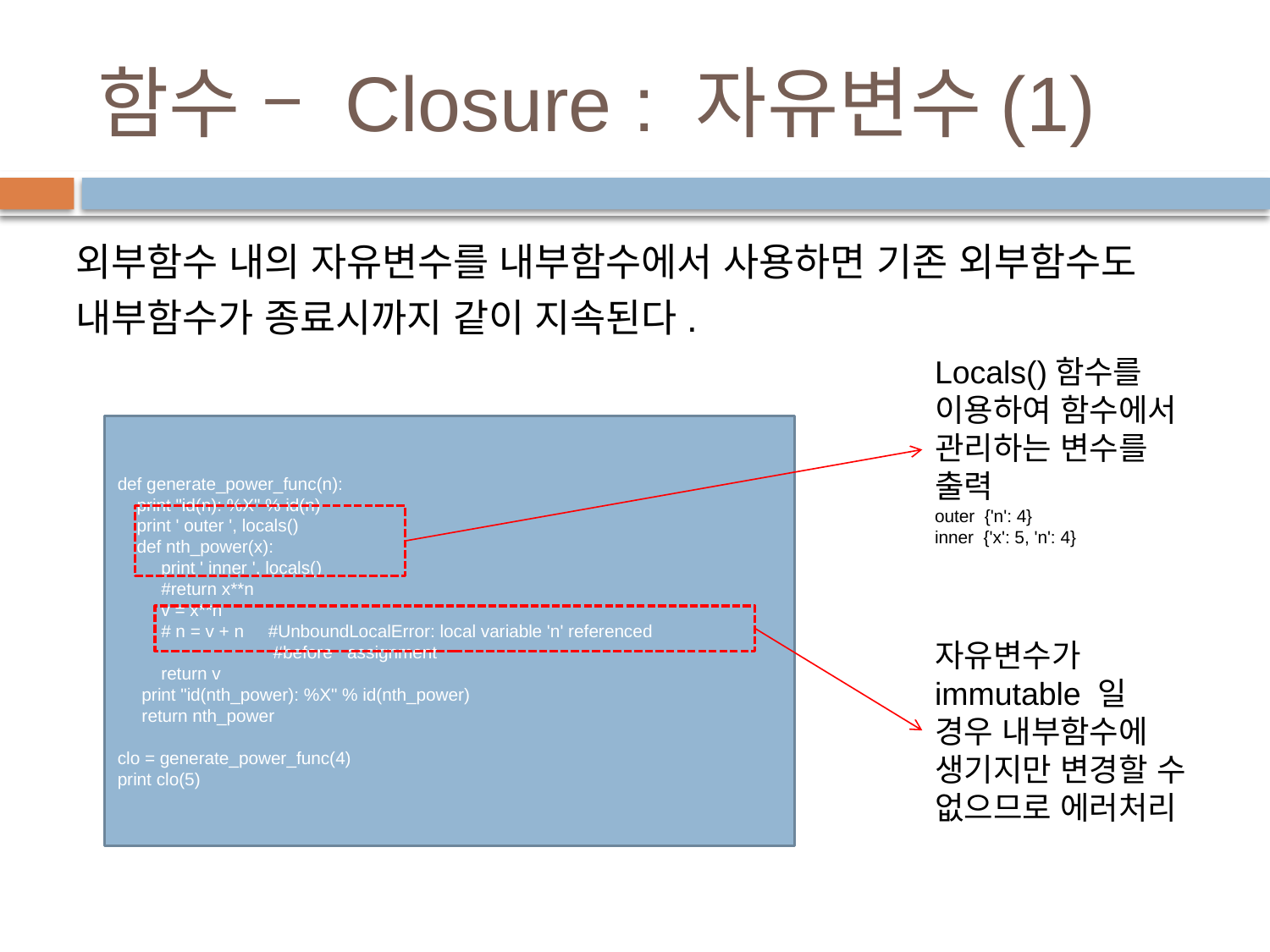

# 함수 – Closure : 자유변수(1)
외부함수 내의 자유변수를 내부함수에서 사용하면 기존 외부함수도 내부함수가 종료시까지 같이 지속된다.

Locals()함수를 이용하여 함수에서 관리하는 변수를 출력
outer  {'n': 4}
inner  {'x': 5, 'n': 4}
def generate_power_func(n):
    print "id(n): %X" % id(n)
    print ' outer ', locals()
    def nth_power(x):
         print ' inner ', locals()
         #return x**n
         v = x**n
         # n = v + n     #UnboundLocalError: local variable 'n' referenced
                                #before   assignment
         return v
     print "id(nth_power): %X" % id(nth_power)
     return nth_power

clo = generate_power_func(4)
print clo(5)

자유변수가 immutable 일 경우 내부함수에 생기지만 변경할 수 없으므로 에러처리